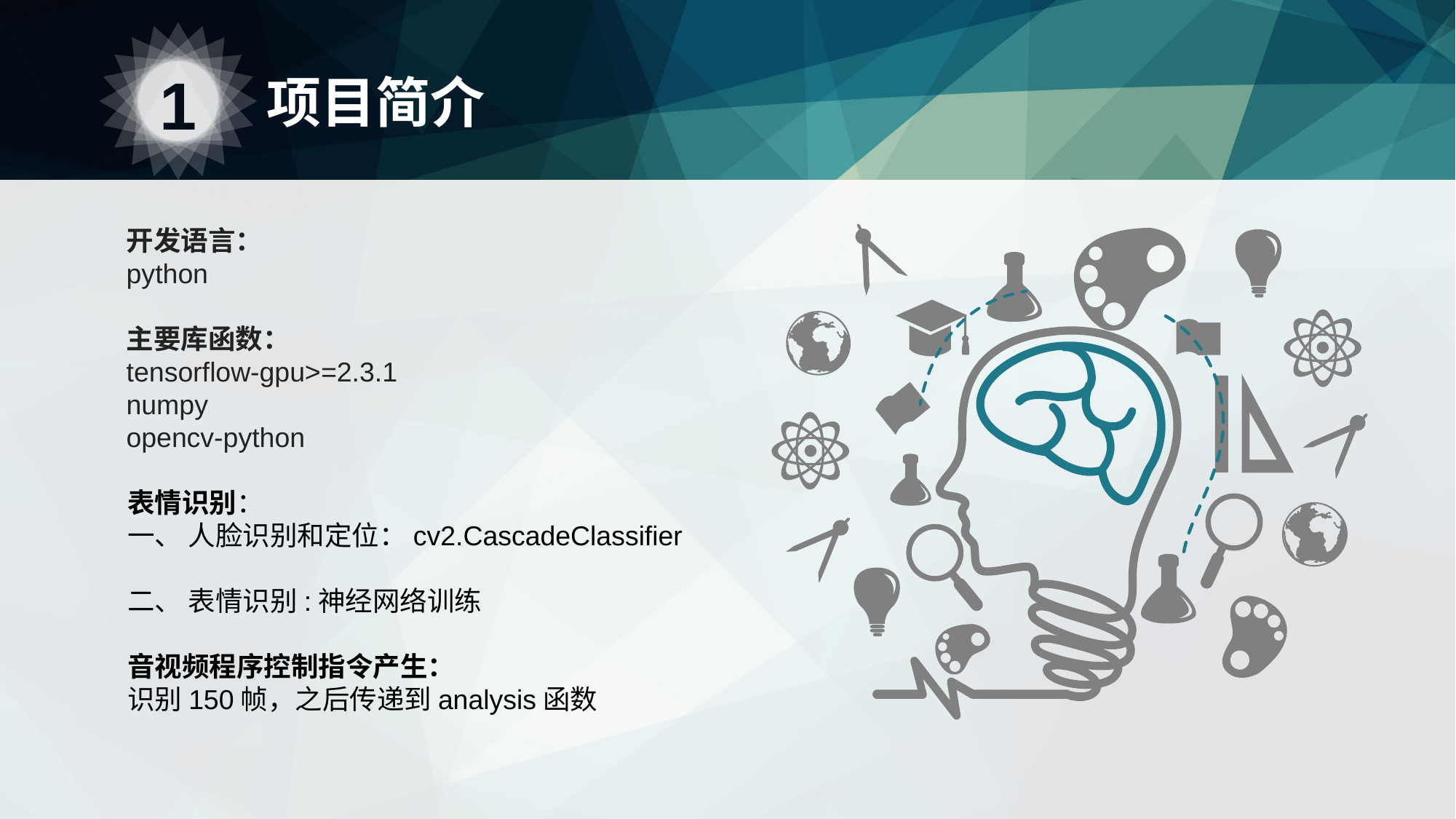

1
项目简介
开发语言：
python

主要库函数：
tensorflow-gpu>=2.3.1
numpy
opencv-python

表情识别：
一、 人脸识别和定位：cv2.CascadeClassifier

二、 表情识别:神经网络训练

音视频程序控制指令产生：
识别150帧，之后传递到analysis函数